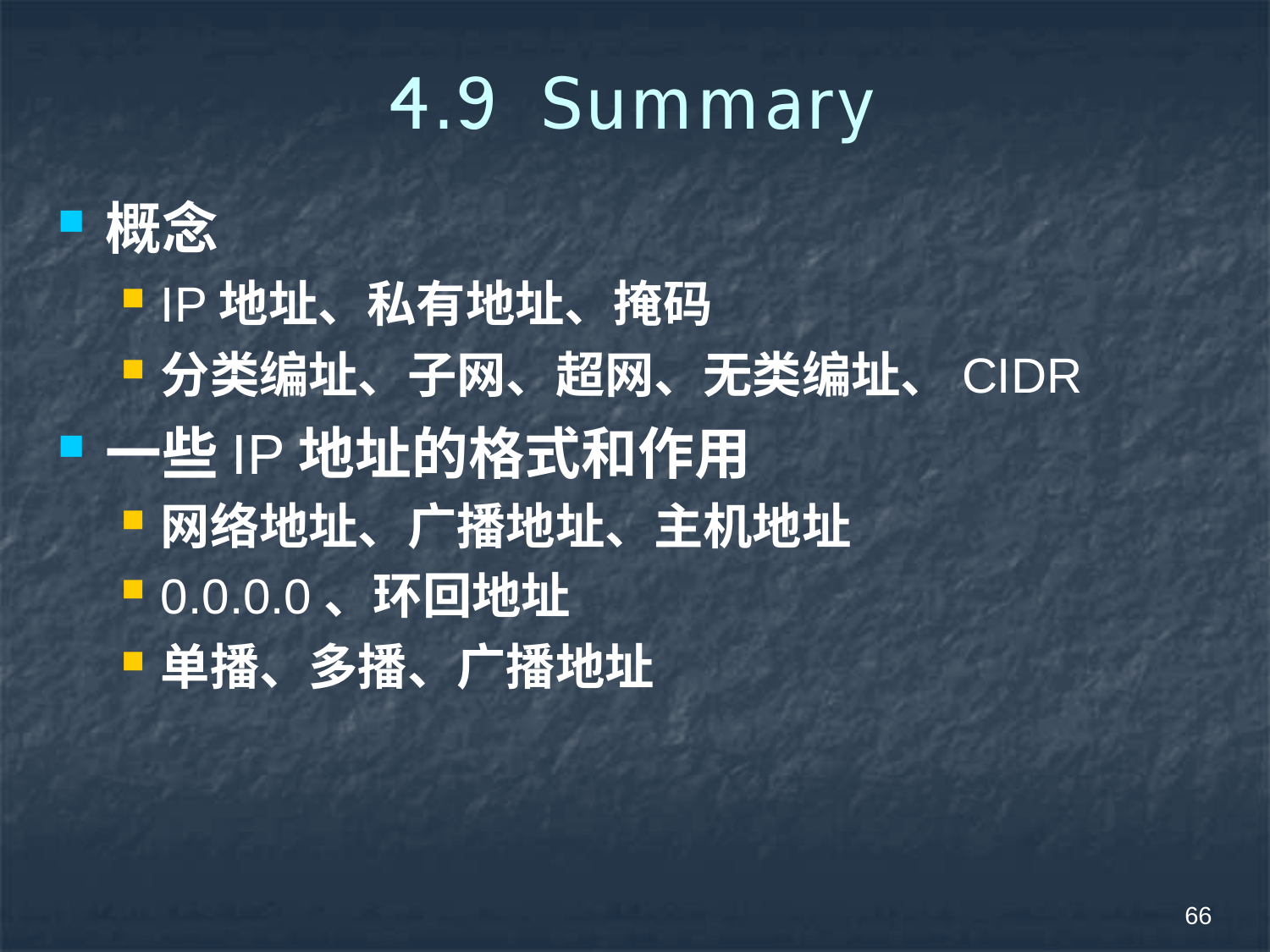

# 4.9  Summary
概念
IP地址、私有地址、掩码
分类编址、子网、超网、无类编址、CIDR
一些IP地址的格式和作用
网络地址、广播地址、主机地址
0.0.0.0、环回地址
单播、多播、广播地址
66